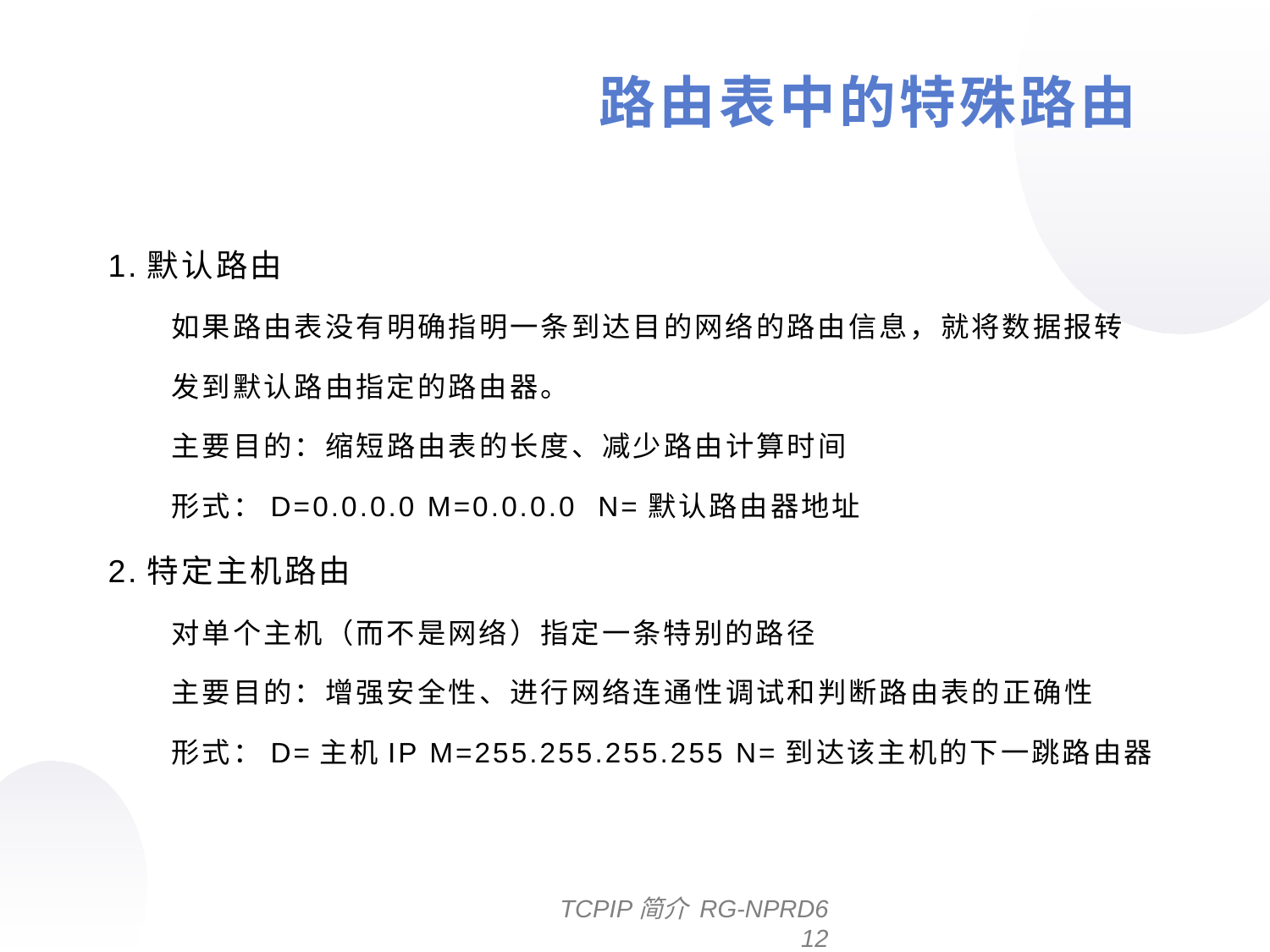

路由表中的特殊路由
1.默认路由
如果路由表没有明确指明一条到达目的网络的路由信息，就将数据报转
发到默认路由指定的路由器。
主要目的：缩短路由表的长度、减少路由计算时间
形式：D=0.0.0.0 M=0.0.0.0  N=默认路由器地址
2.特定主机路由
对单个主机（而不是网络）指定一条特别的路径
主要目的：增强安全性、进行网络连通性调试和判断路由表的正确性
形式：D=主机IP M=255.255.255.255 N=到达该主机的下一跳路由器

TCPIP简介 RG-NPRD6
12